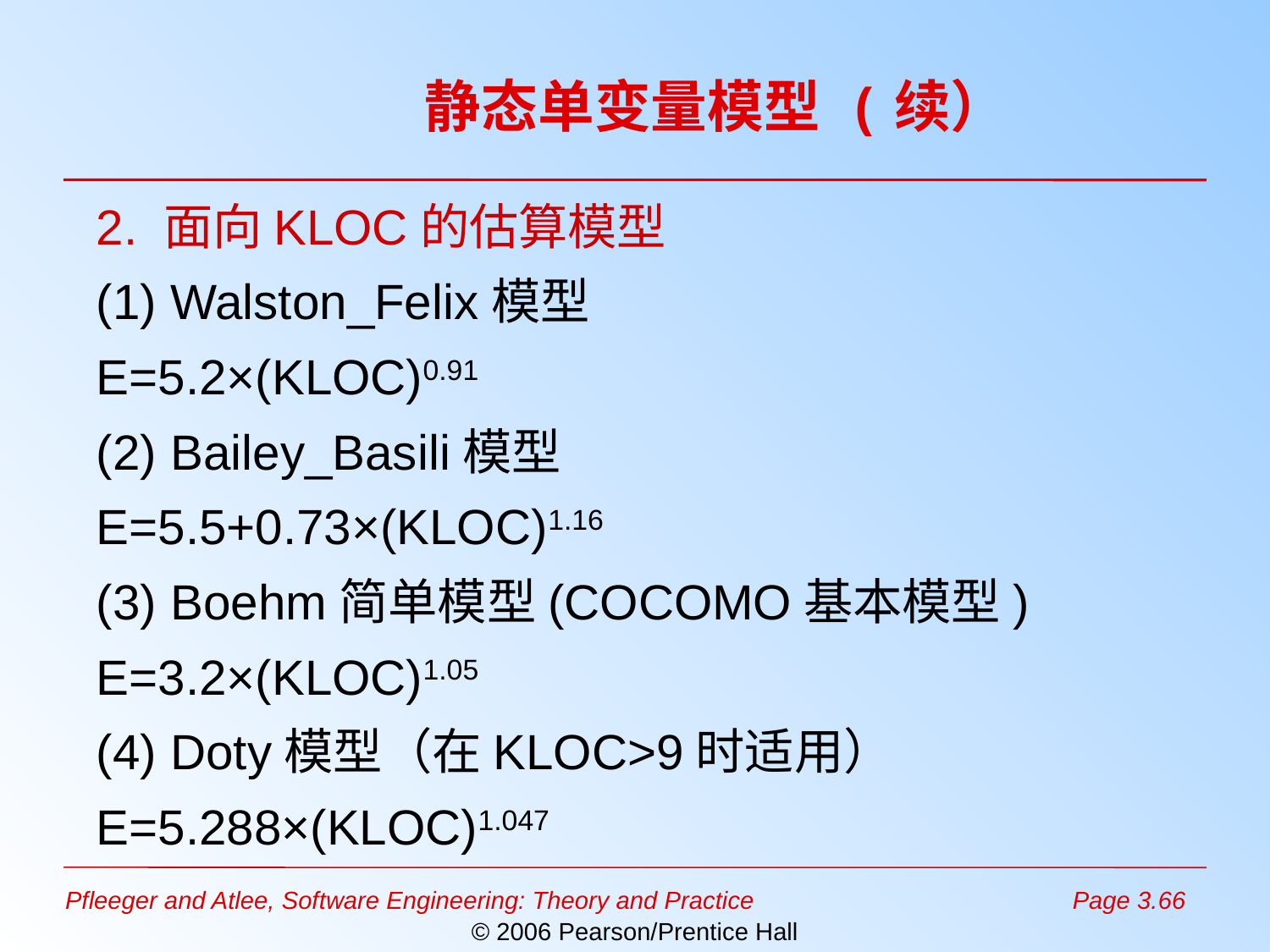

# 静态单变量模型 (续）
2. 面向KLOC的估算模型
(1) Walston_Felix模型
E=5.2×(KLOC)0.91
(2) Bailey_Basili模型
E=5.5+0.73×(KLOC)1.16
(3) Boehm简单模型(COCOMO基本模型)
E=3.2×(KLOC)1.05
(4) Doty模型（在KLOC>9时适用）
E=5.288×(KLOC)1.047